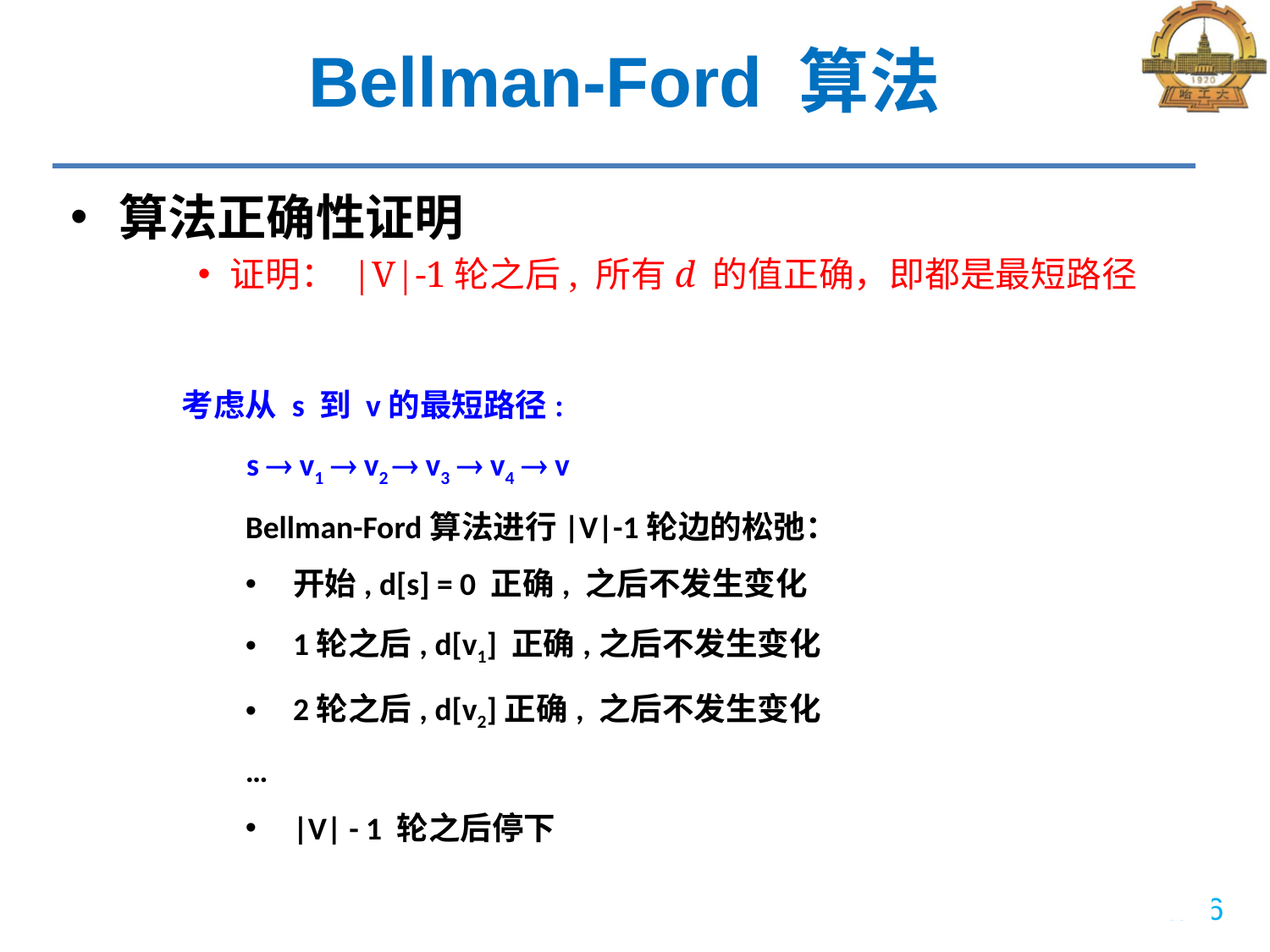

# Bellman-Ford 算法
算法正确性证明
证明： |V|-1轮之后, 所有d 的值正确，即都是最短路径

考虑从 s 到 v的最短路径:
         s → v1 → v2 → v3 → v4 → v
Bellman-Ford算法进行|V|-1轮边的松弛：
开始, d[s] = 0 正确, 之后不发生变化
1轮之后, d[v1] 正确,之后不发生变化
2轮之后, d[v2]正确, 之后不发生变化
…
|V| - 1 轮之后停下